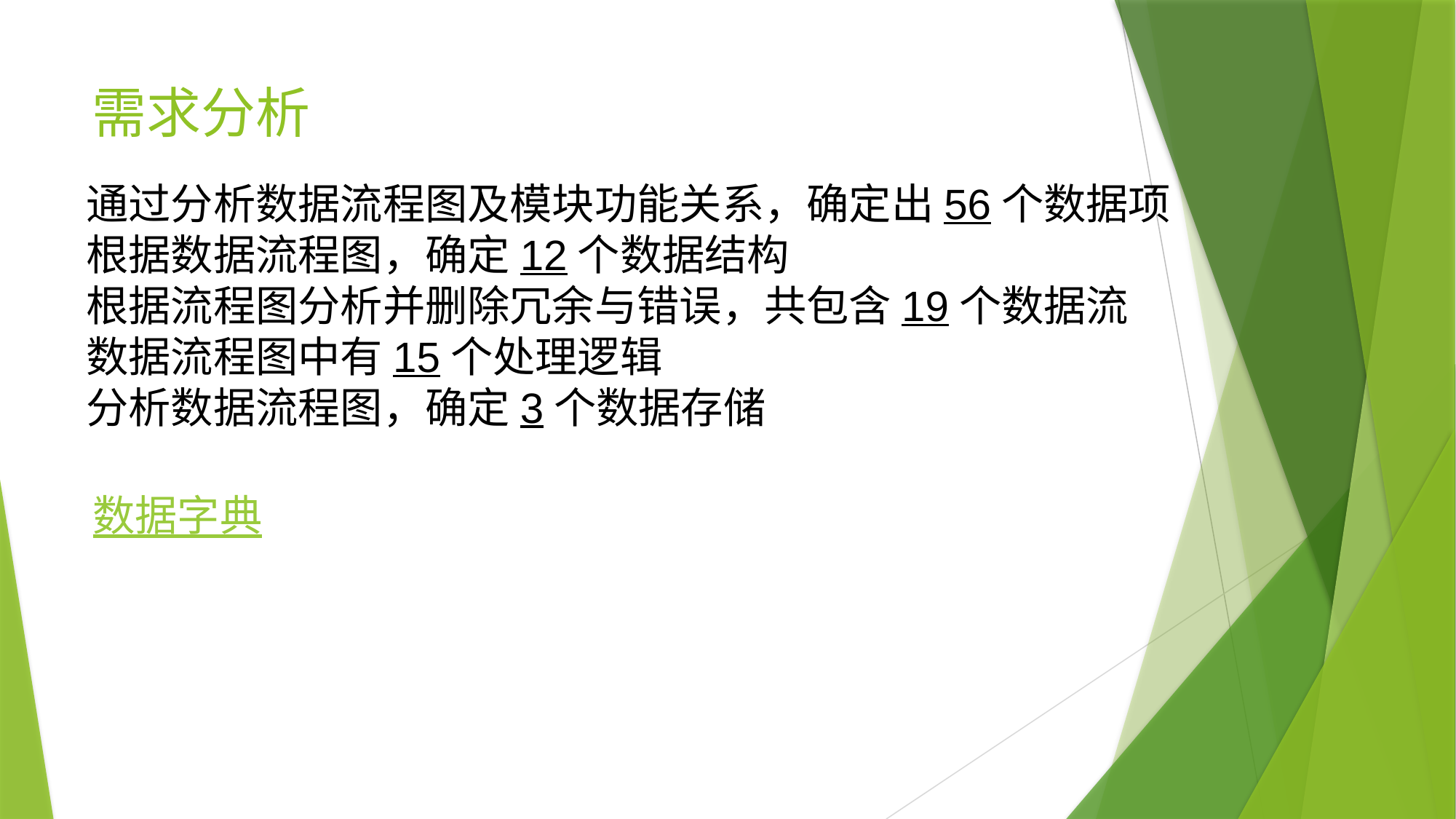

# 需求分析
通过分析数据流程图及模块功能关系，确定出56个数据项
根据数据流程图，确定12个数据结构
根据流程图分析并删除冗余与错误，共包含19个数据流
数据流程图中有15个处理逻辑
分析数据流程图，确定3个数据存储
数据字典